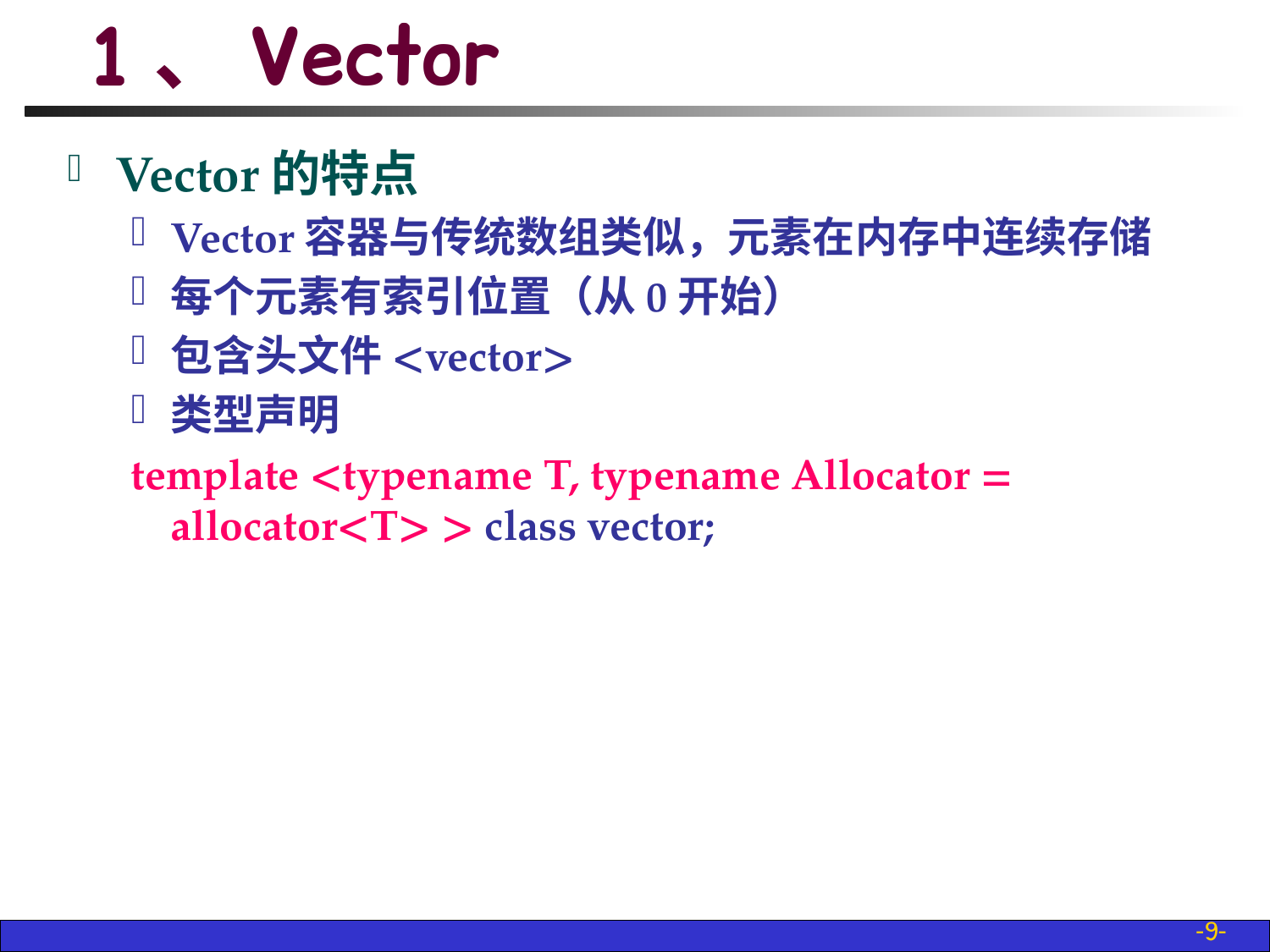

# 1、Vector
Vector的特点
Vector容器与传统数组类似，元素在内存中连续存储
每个元素有索引位置（从0开始）
包含头文件<vector>
类型声明
template <typename T, typename Allocator = allocator<T> > class vector;
-9-